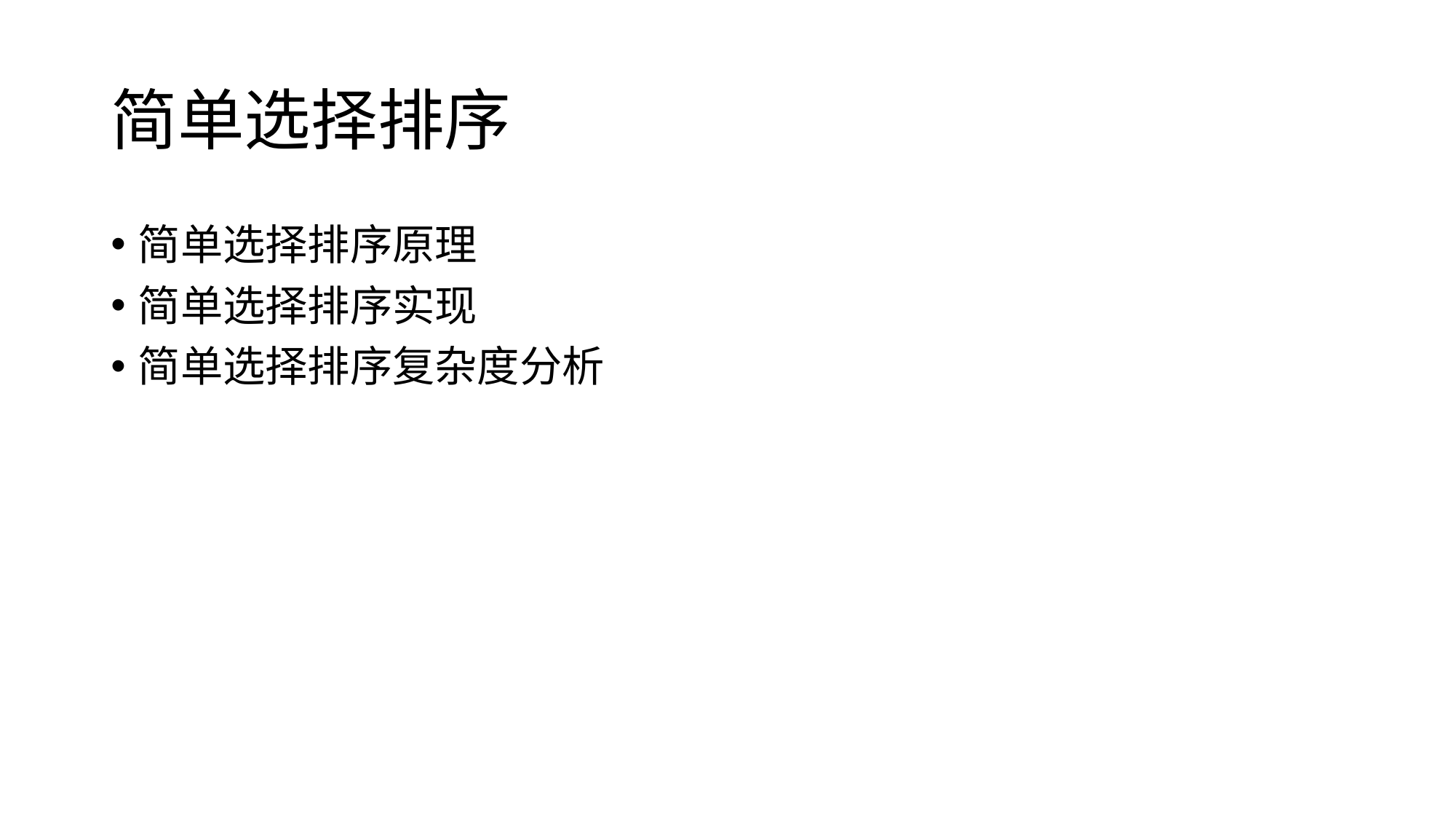

# 简单选择排序
简单选择排序原理
简单选择排序实现
简单选择排序复杂度分析